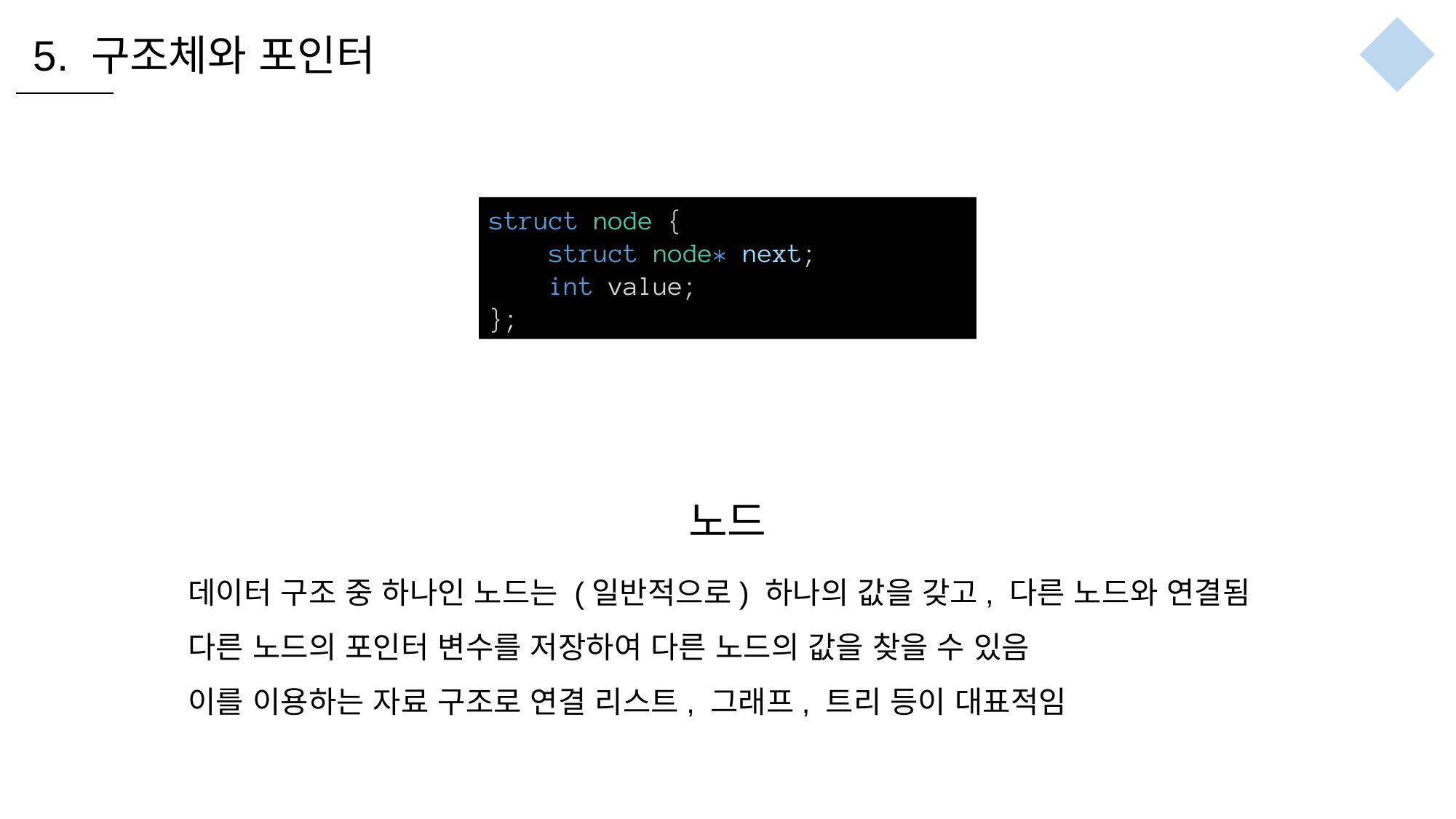

5. 구조체와 포인터
struct node {
    struct node* next;
    int value;
};
노드
데이터 구조 중 하나인 노드는 (일반적으로) 하나의 값을 갖고, 다른 노드와 연결됨
다른 노드의 포인터 변수를 저장하여 다른 노드의 값을 찾을 수 있음
이를 이용하는 자료 구조로 연결 리스트, 그래프, 트리 등이 대표적임